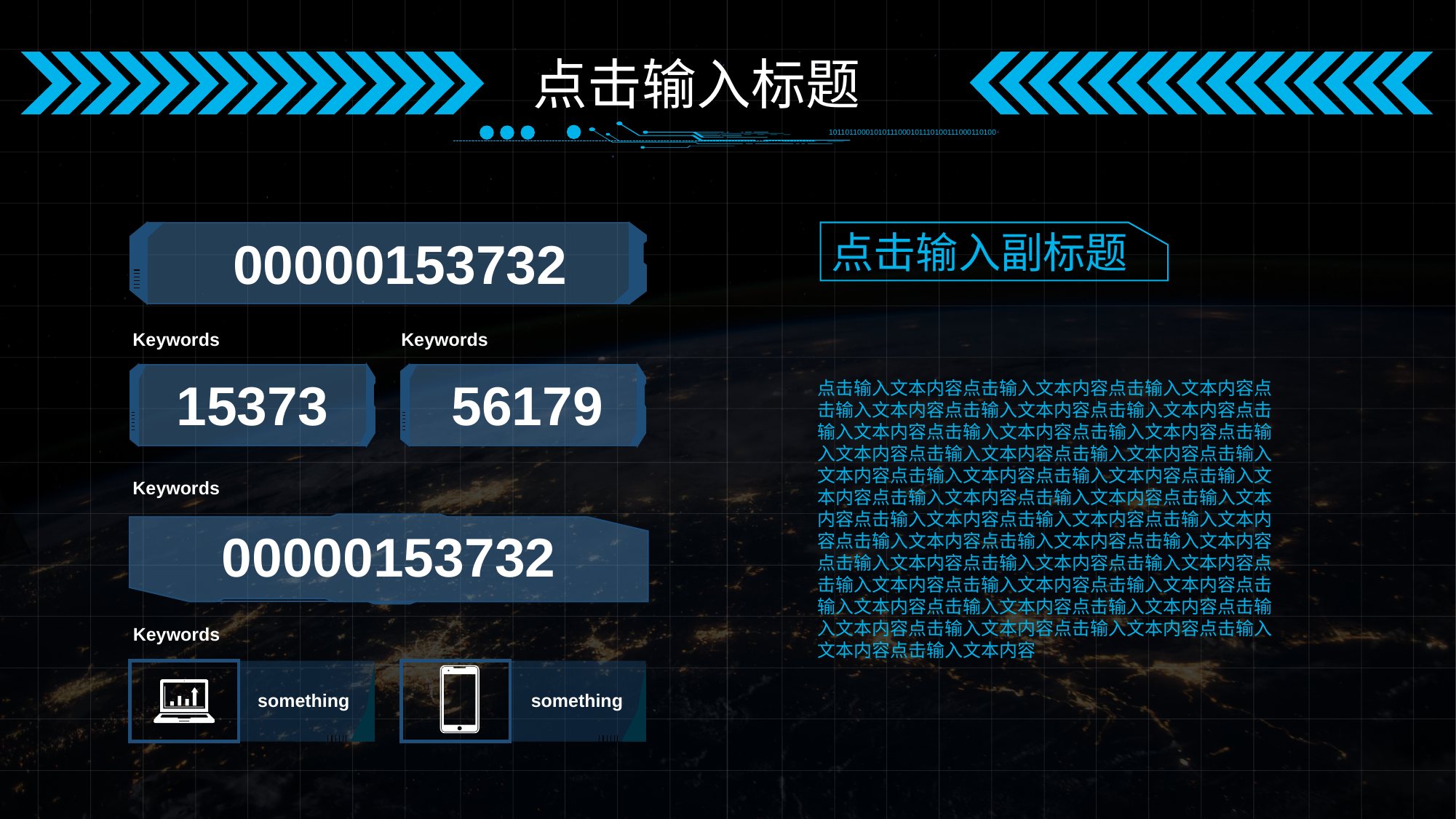

点击输入标题

10110110001010111000101110100111000110100
点击输入副标题

00000153732
Keywords
Keywords

15373
56179
点击输入文本内容点击输入文本内容点击输入文本内容点击输入文本内容点击输入文本内容点击输入文本内容点击输入文本内容点击输入文本内容点击输入文本内容点击输入文本内容点击输入文本内容点击输入文本内容点击输入文本内容点击输入文本内容点击输入文本内容点击输入文本内容点击输入文本内容点击输入文本内容点击输入文本内容点击输入文本内容点击输入文本内容点击输入文本内容点击输入文本内容点击输入文本内容点击输入文本内容点击输入文本内容点击输入文本内容点击输入文本内容点击输入文本内容点击输入文本内容点击输入文本内容点击输入文本内容点击输入文本内容点击输入文本内容点击输入文本内容点击输入文本内容点击输入文本内容点击输入文本内容点击输入文本内容
Keywords

00000153732
Keywords

something
something